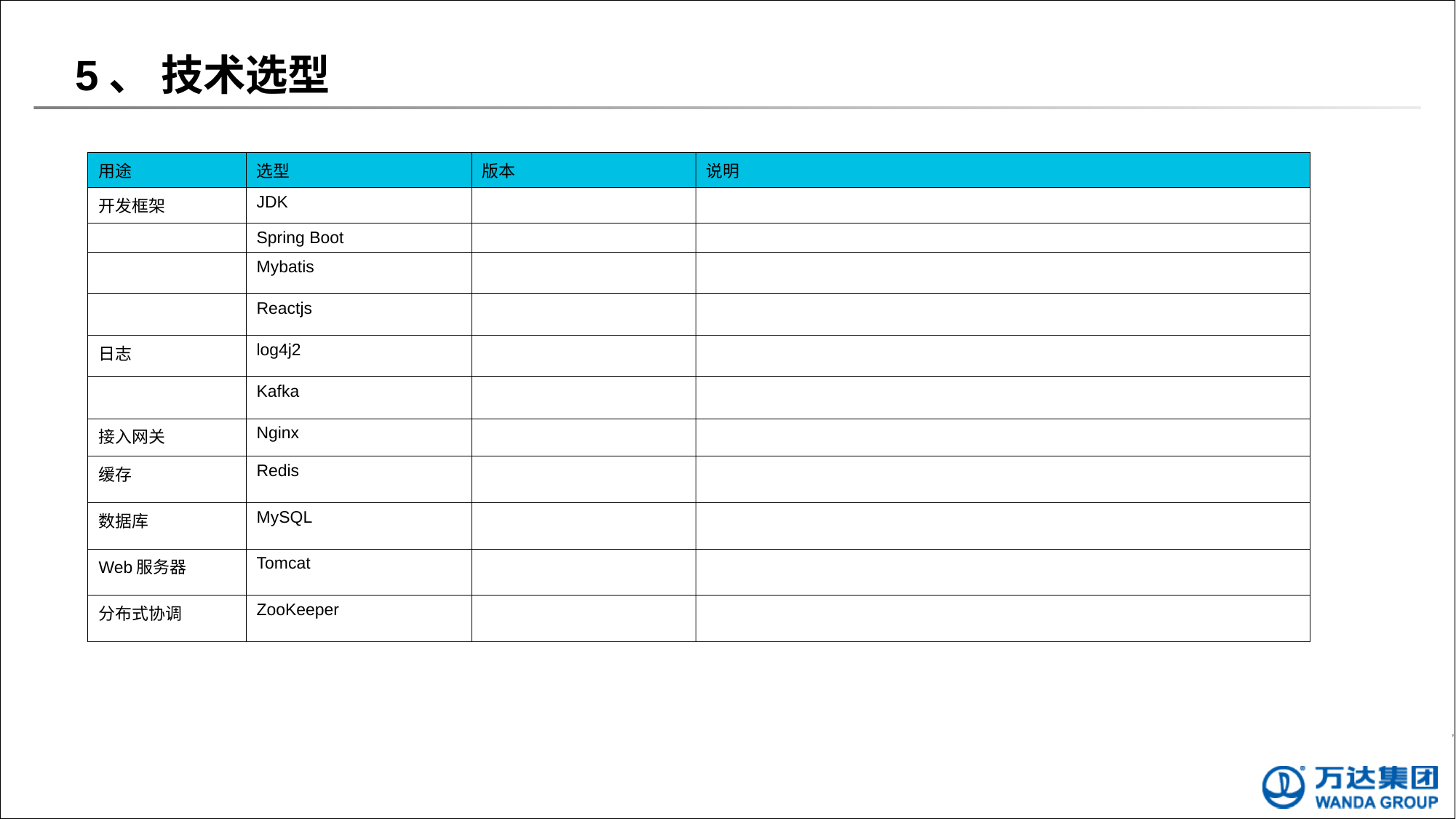

# 5、 技术选型
| 用途 | 选型 | 版本 | 说明 |
| --- | --- | --- | --- |
| 开发框架 | JDK |  |  |
|  | Spring Boot |  |  |
|  | Mybatis |  |  |
|  | Reactjs |  |  |
| 日志 | log4j2 |  |  |
|  | Kafka |  |  |
| 接入网关 | Nginx |  |  |
| 缓存 | Redis |  |  |
| 数据库 | MySQL |  |  |
| Web服务器 | Tomcat |  |  |
| 分布式协调 | ZooKeeper |  |  |